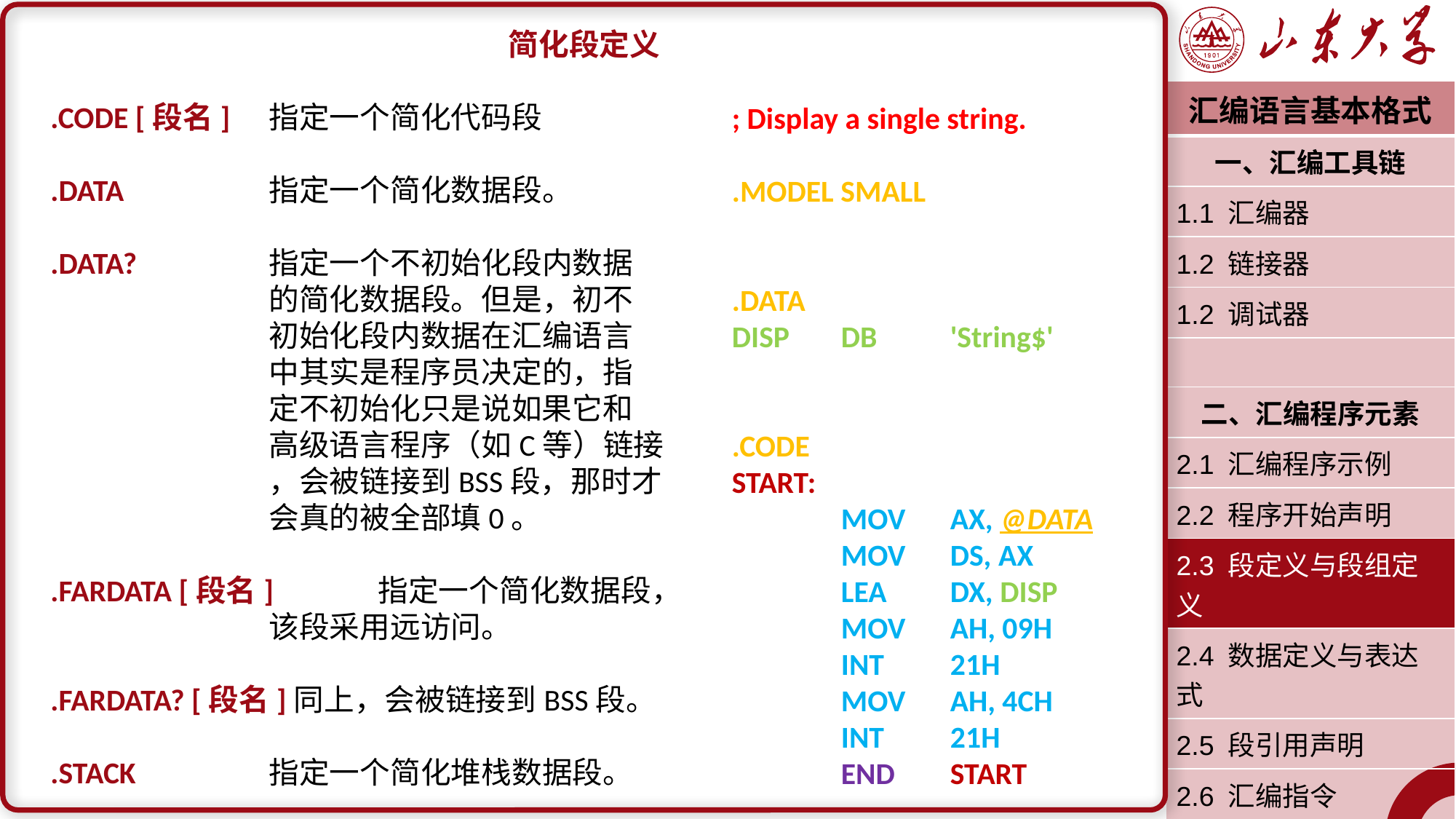

简化段定义

.CODE [段名]	指定一个简化代码段

.DATA		指定一个简化数据段。

.DATA?		指定一个不初始化段内数据
		的简化数据段。但是，初不
		初始化段内数据在汇编语言
		中其实是程序员决定的，指
		定不初始化只是说如果它和
		高级语言程序（如C等）链接
		，会被链接到BSS段，那时才
		会真的被全部填0。

.FARDATA [段名]	指定一个简化数据段，
		该段采用远访问。

.FARDATA? [段名]同上，会被链接到BSS段。

.STACK		指定一个简化堆栈数据段。
| 汇编语言基本格式 |
| --- |
| 一、汇编工具链 |
| 1.1 汇编器 |
| 1.2 链接器 |
| 1.2 调试器 |
|  |
| 二、汇编程序元素 |
| 2.1 汇编程序示例 |
| 2.2 程序开始声明 |
| 2.3 段定义与段组定义 |
| 2.4 数据定义与表达式 |
| 2.5 段引用声明 |
| 2.6 汇编指令 |
| 2.7 程序结束声明 |
| 潘润宇 2022.09 |
; Display a single string.

.MODEL SMALL

.DATA
DISP 	DB 	'String$'

.CODE
START:
	MOV	AX, @DATA
    	MOV	DS, AX
    	LEA	DX, DISP
	MOV	AH, 09H
	INT     	21H
	MOV     	AH, 4CH
	INT	21H
	END 	START